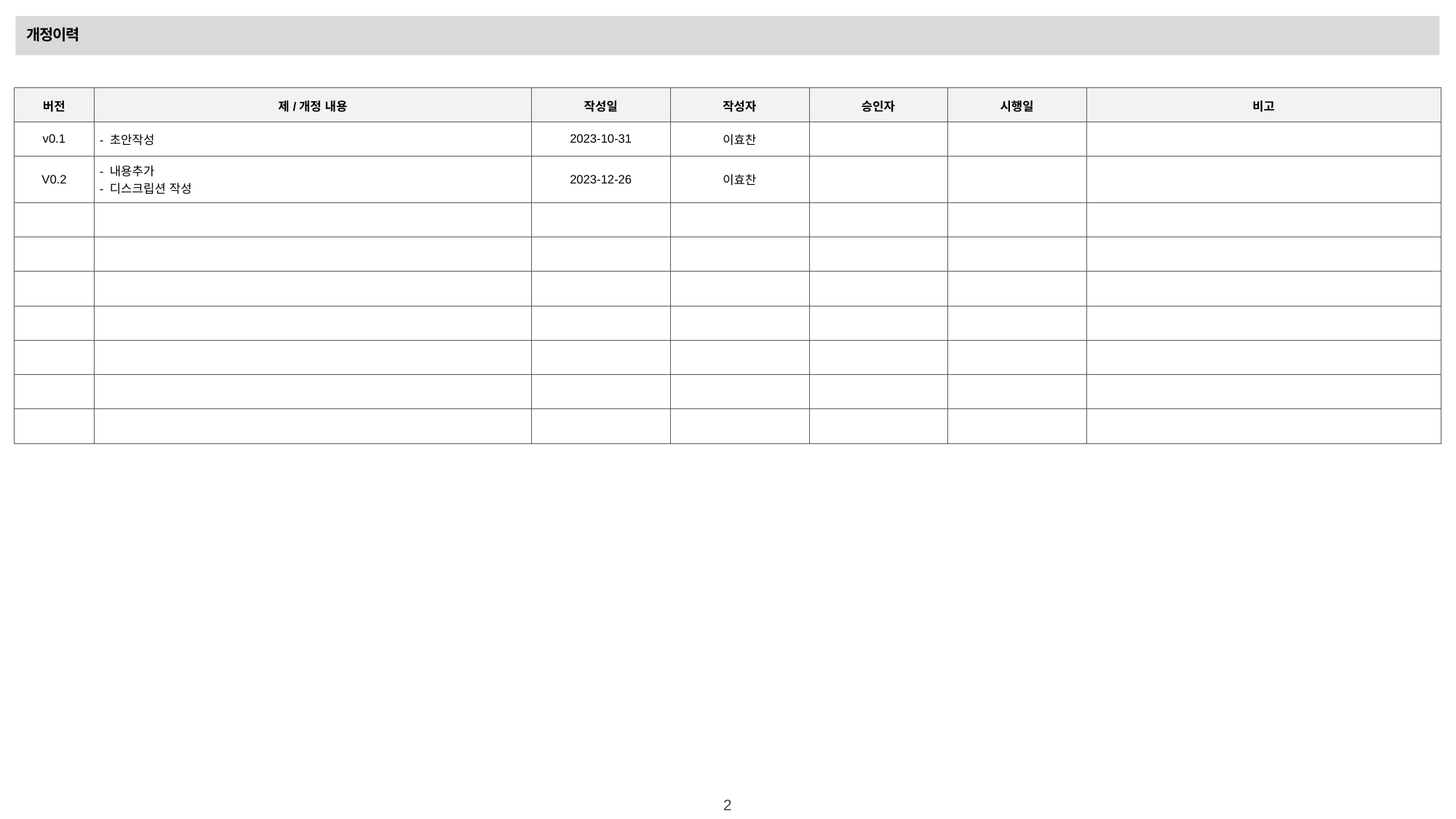

# 개정이력
| 버전 | 제/개정 내용 | 작성일 | 작성자 | 승인자 | 시행일 | 비고 |
| --- | --- | --- | --- | --- | --- | --- |
| v0.1 | - 초안작성 | 2023-10-31 | 이효찬 |  |  |  |
| V0.2 | - 내용추가 - 디스크립션 작성 | 2023-12-26 | 이효찬 |  |  |  |
|  |  |  |  |  |  |  |
|  |  |  |  |  |  |  |
|  |  |  |  |  |  |  |
|  |  |  |  |  |  |  |
|  |  |  |  |  |  |  |
|  |  |  |  |  |  |  |
|  |  |  |  |  |  |  |